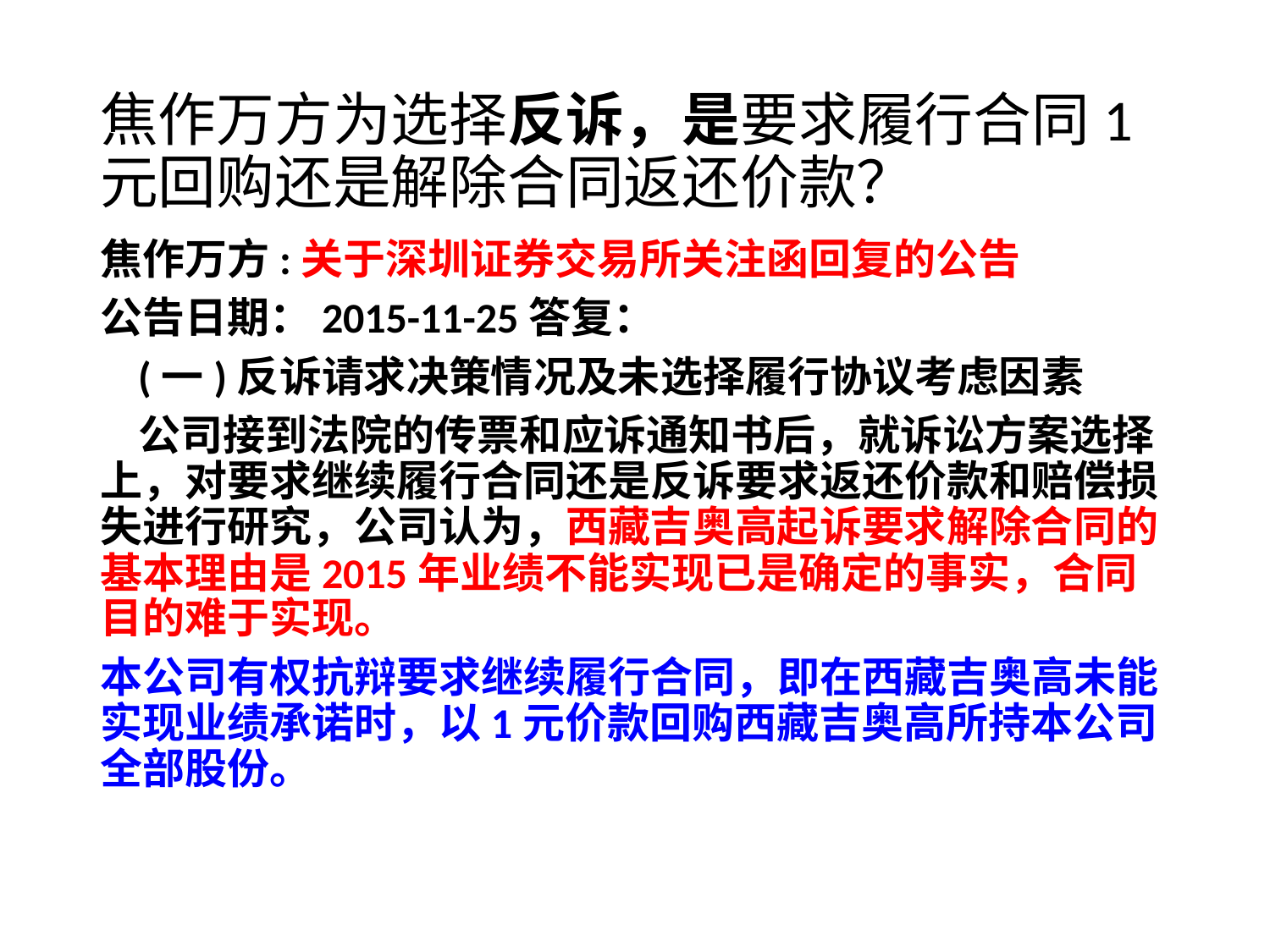

# 焦作万方为选择反诉，是要求履行合同1元回购还是解除合同返还价款？
焦作万方:关于深圳证券交易所关注函回复的公告
公告日期：2015-11-25答复：
    (一)反诉请求决策情况及未选择履行协议考虑因素
   公司接到法院的传票和应诉通知书后，就诉讼方案选择上，对要求继续履行合同还是反诉要求返还价款和赔偿损失进行研究，公司认为，西藏吉奥高起诉要求解除合同的基本理由是2015年业绩不能实现已是确定的事实，合同目的难于实现。
本公司有权抗辩要求继续履行合同，即在西藏吉奥高未能实现业绩承诺时，以1元价款回购西藏吉奥高所持本公司全部股份。